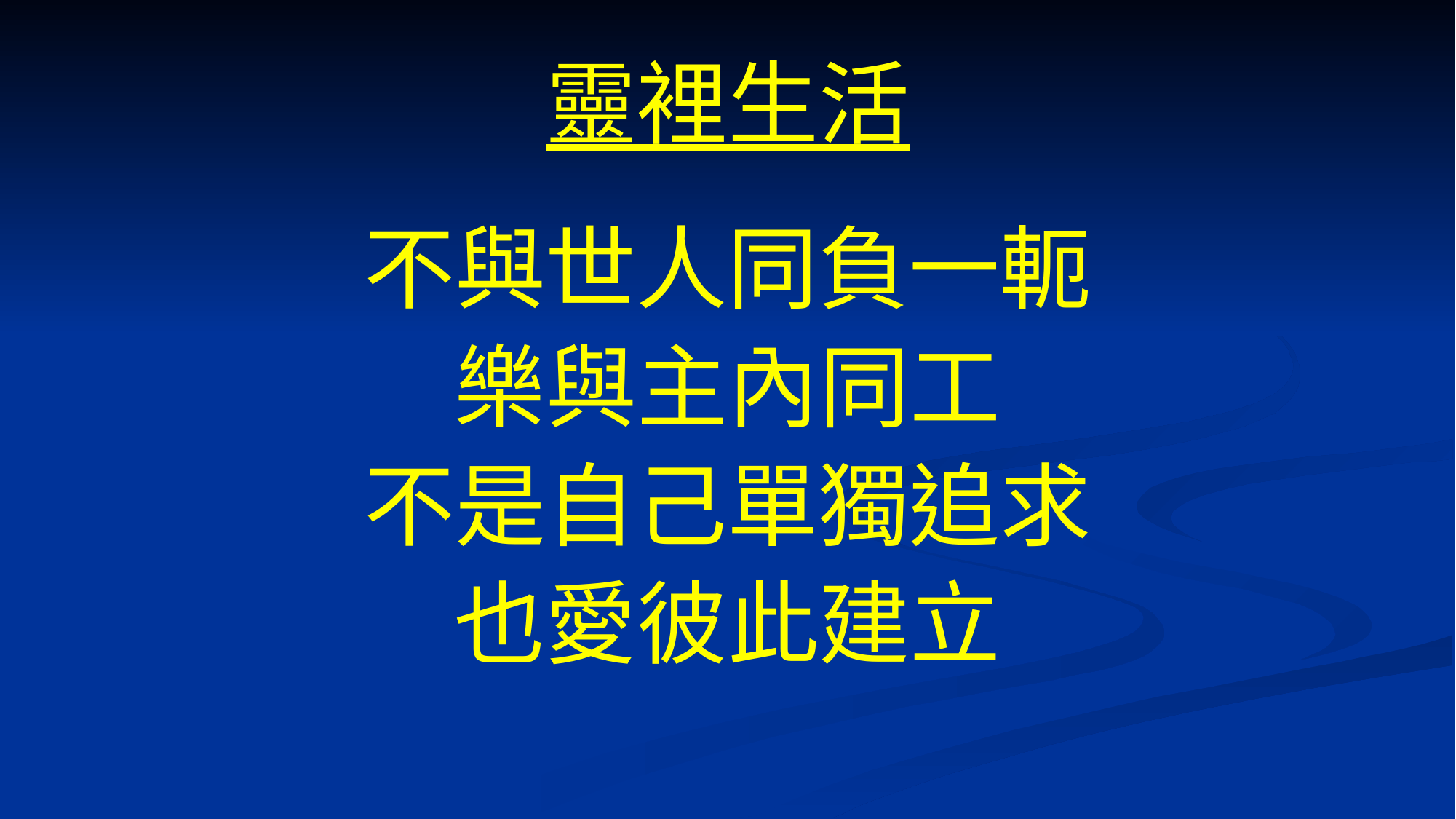

# 靈裡生活
不與世人同負一軛
樂與主內同工
不是自己單獨追求
也愛彼此建立